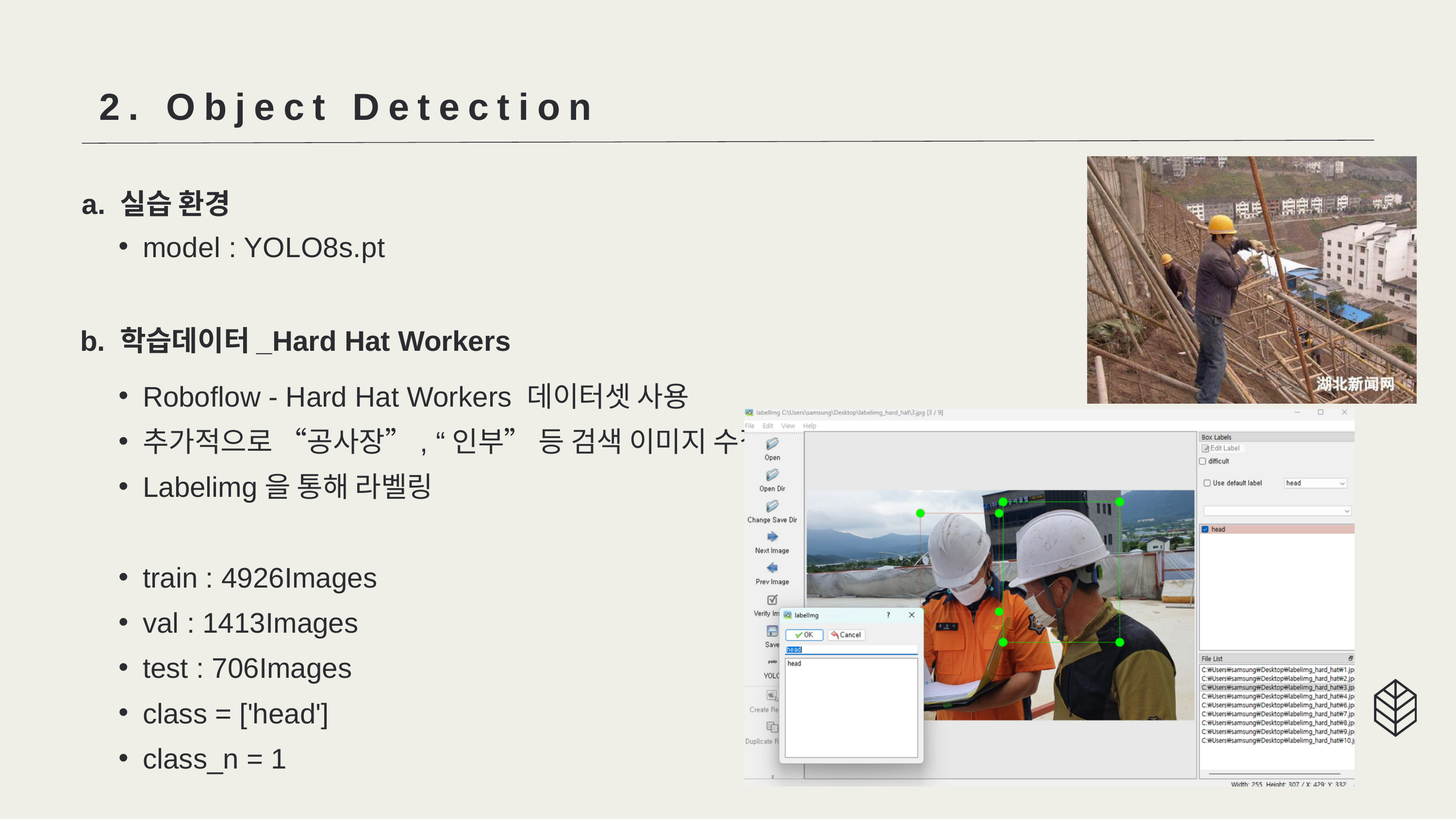

2. Object Detection

a. 실습 환경
model : YOLO8s.pt
b. 학습데이터_Hard Hat Workers
Roboflow - Hard Hat Workers 데이터셋 사용
추가적으로 “공사장”, “인부” 등 검색 이미지 수집
Labelimg을 통해 라벨링

train : 4926Images
val : 1413Images
test : 706Images
class = ['head']
class_n = 1